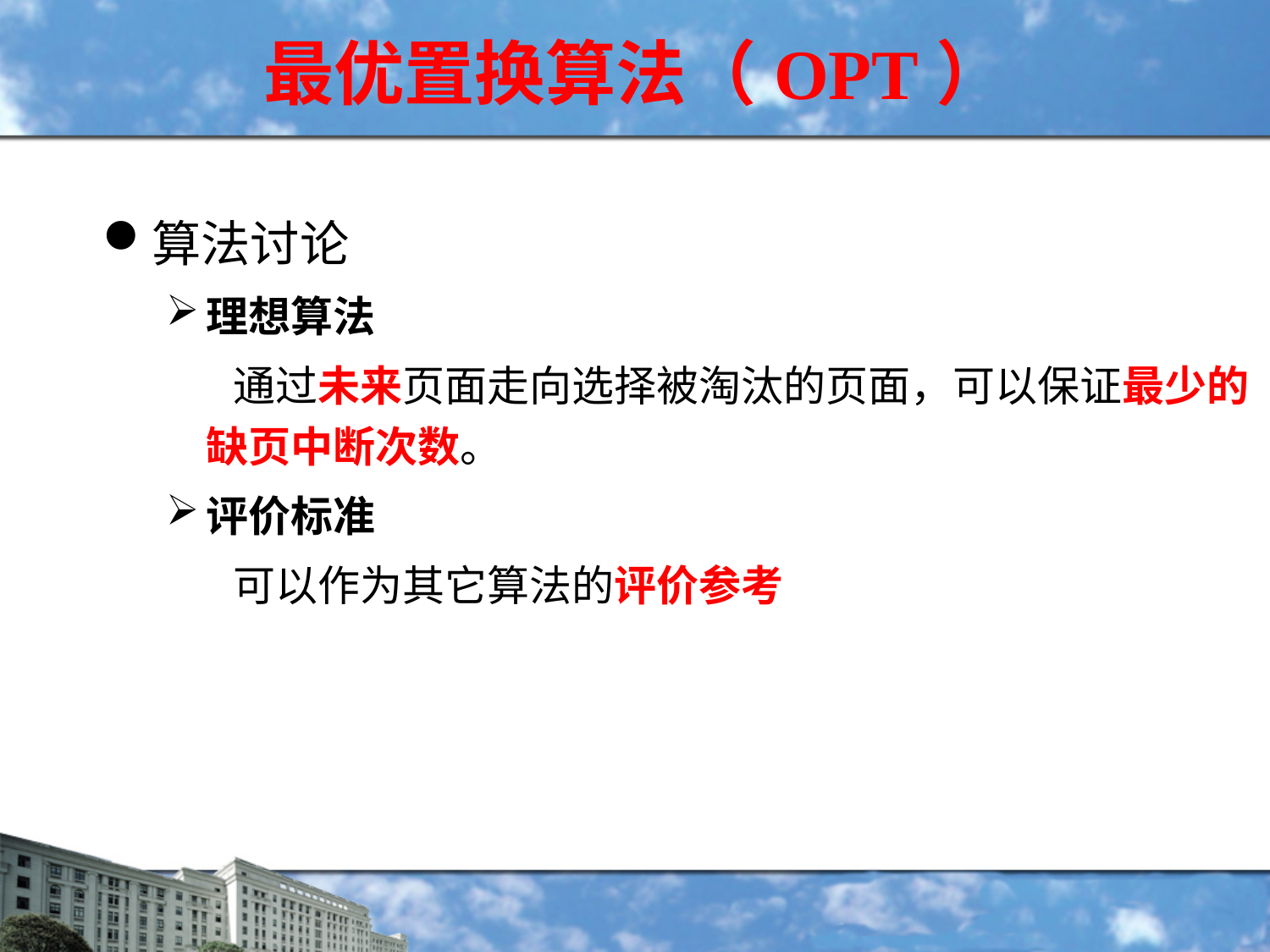

最优置换算法（OPT）
算法讨论
理想算法
      通过未来页面走向选择被淘汰的页面，可以保证最少的缺页中断次数。
评价标准
      可以作为其它算法的评价参考